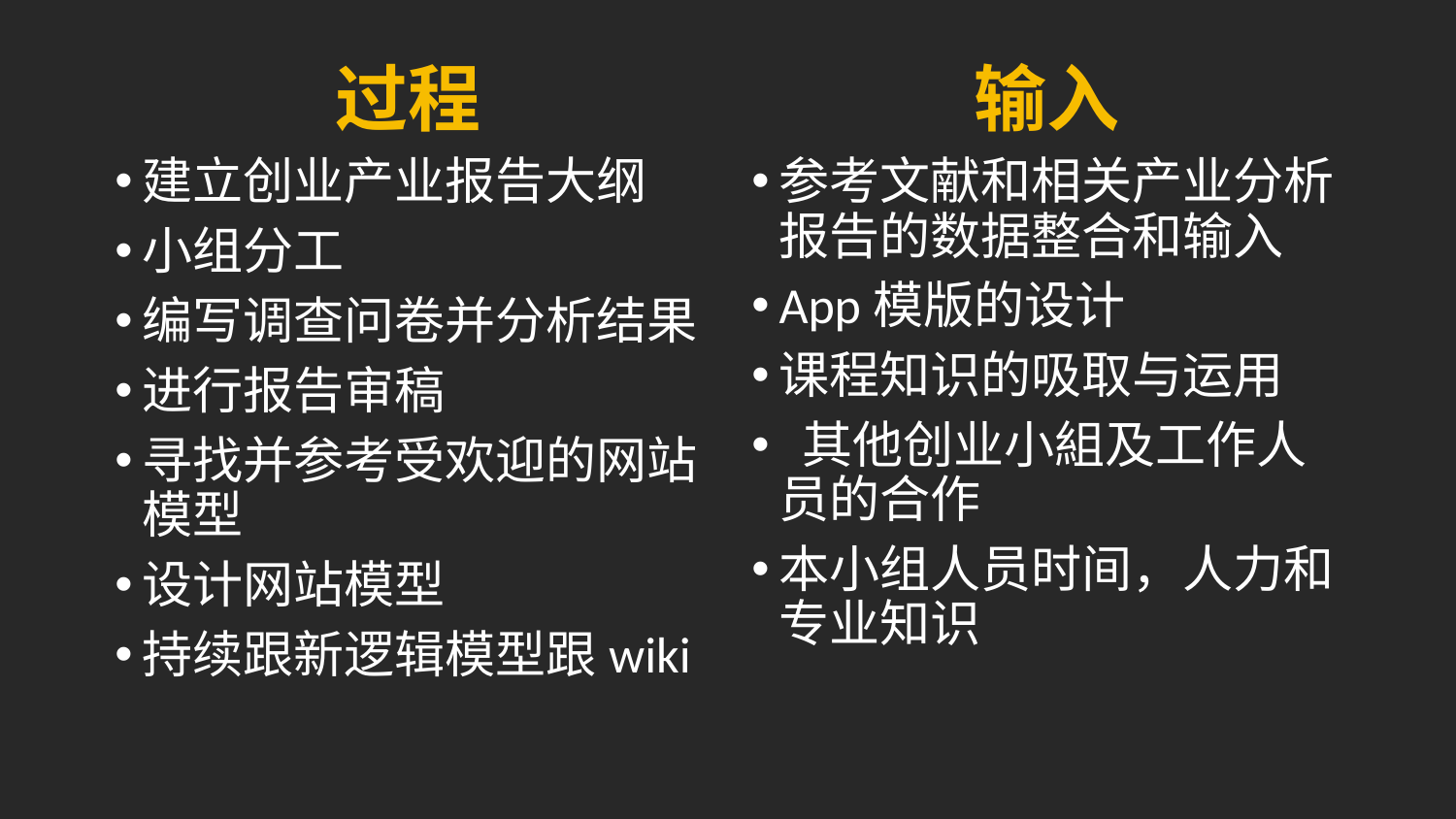

过程
输入
建立创业产业报告大纲
小组分工
编写调查问卷并分析结果
进行报告审稿
寻找并参考受欢迎的网站模型
设计网站模型
持续跟新逻辑模型跟wiki
参考文献和相关产业分析报告的数据整合和输入
App模版的设计
课程知识的吸取与运用
 其他创业小組及工作人员的合作
本小组人员时间，人力和专业知识